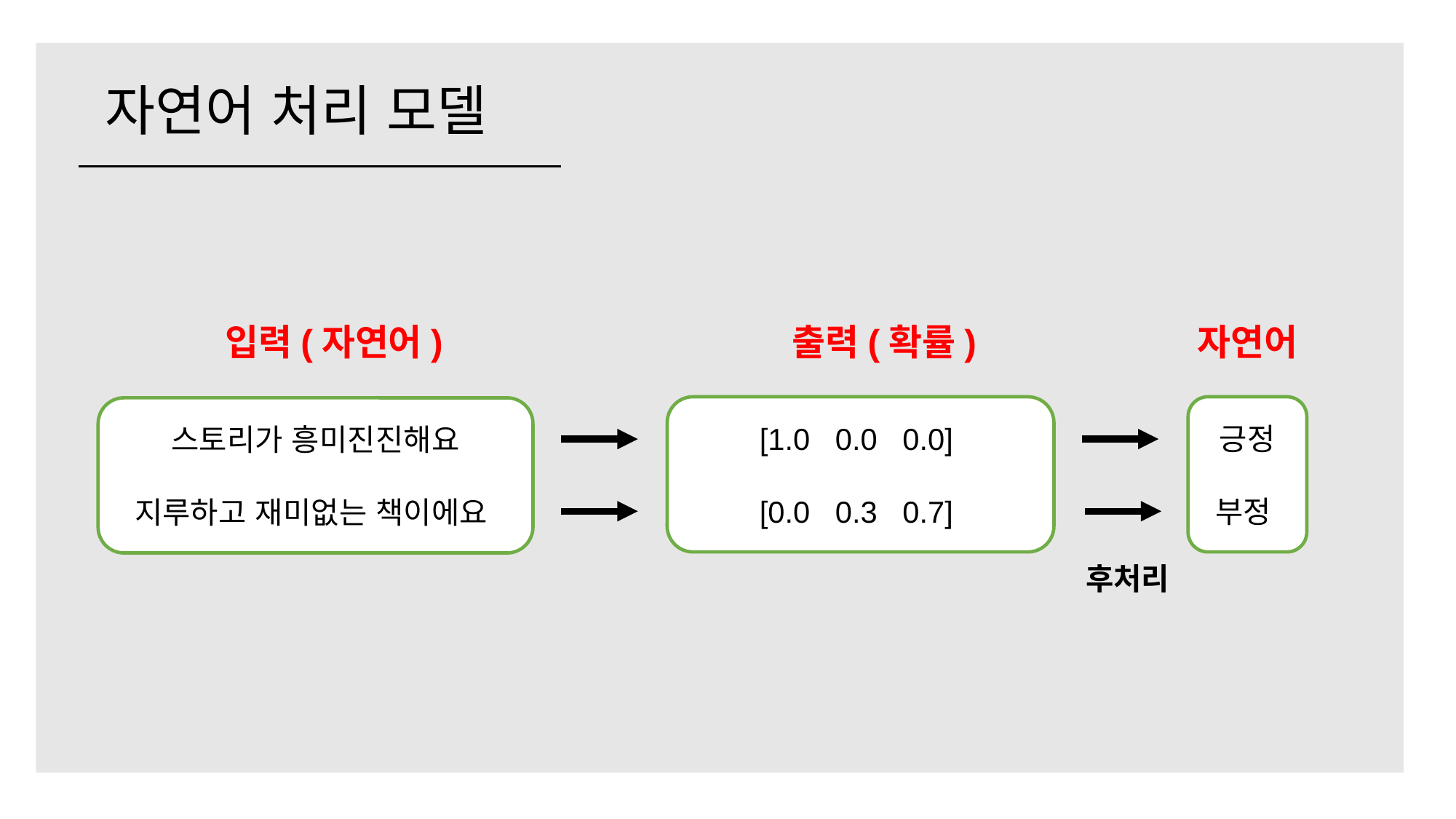

# 자연어 처리 모델
출력(확률)
자연어
입력(자연어)
[1.0   0.0   0.0]

[0.0   0.3   0.7]
긍정

부정
스토리가 흥미진진해요

지루하고 재미없는 책이에요
후처리